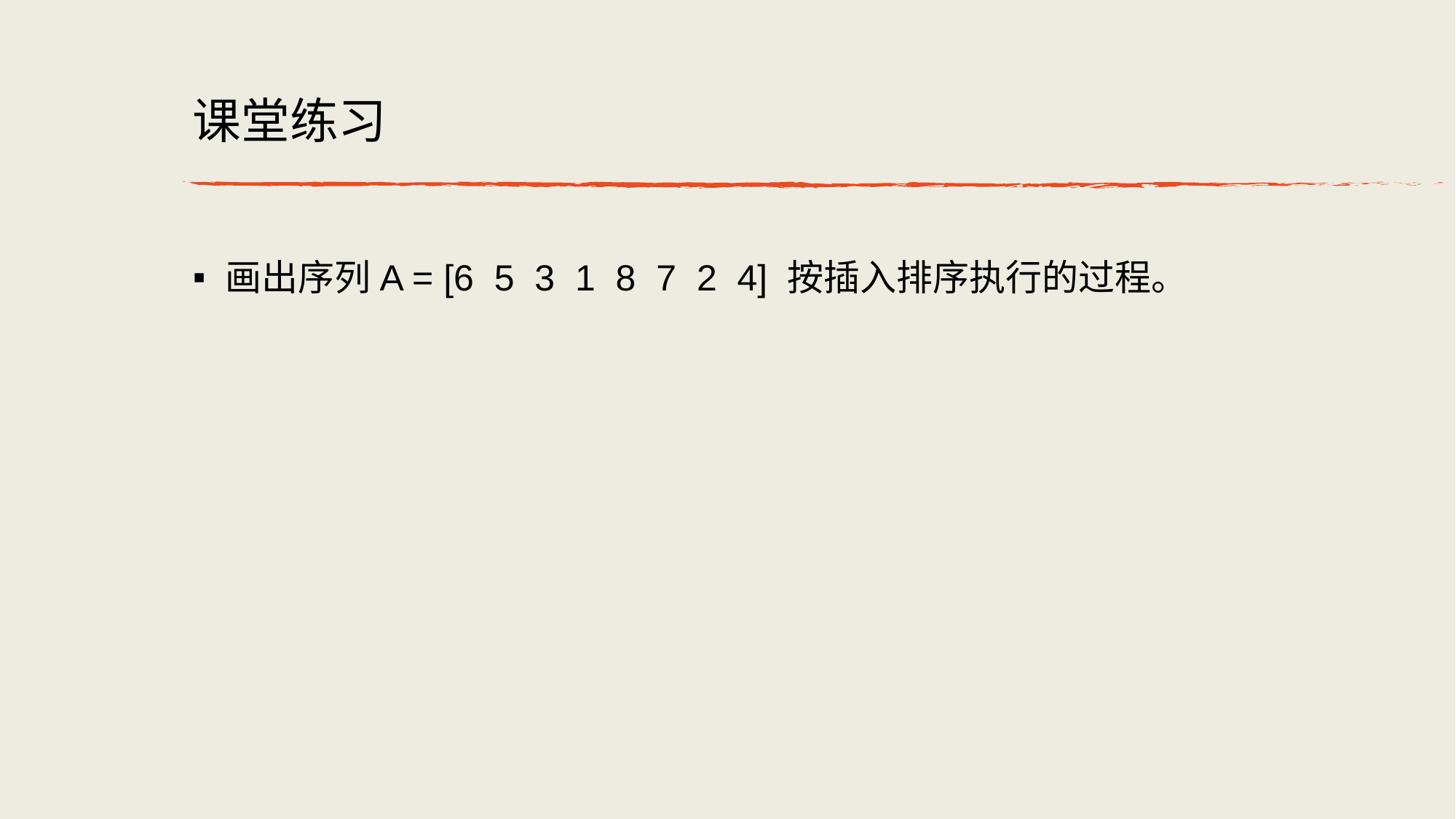

# 课堂练习
画出序列A = [6  5  3  1  8  7  2  4] 按插入排序执行的过程。